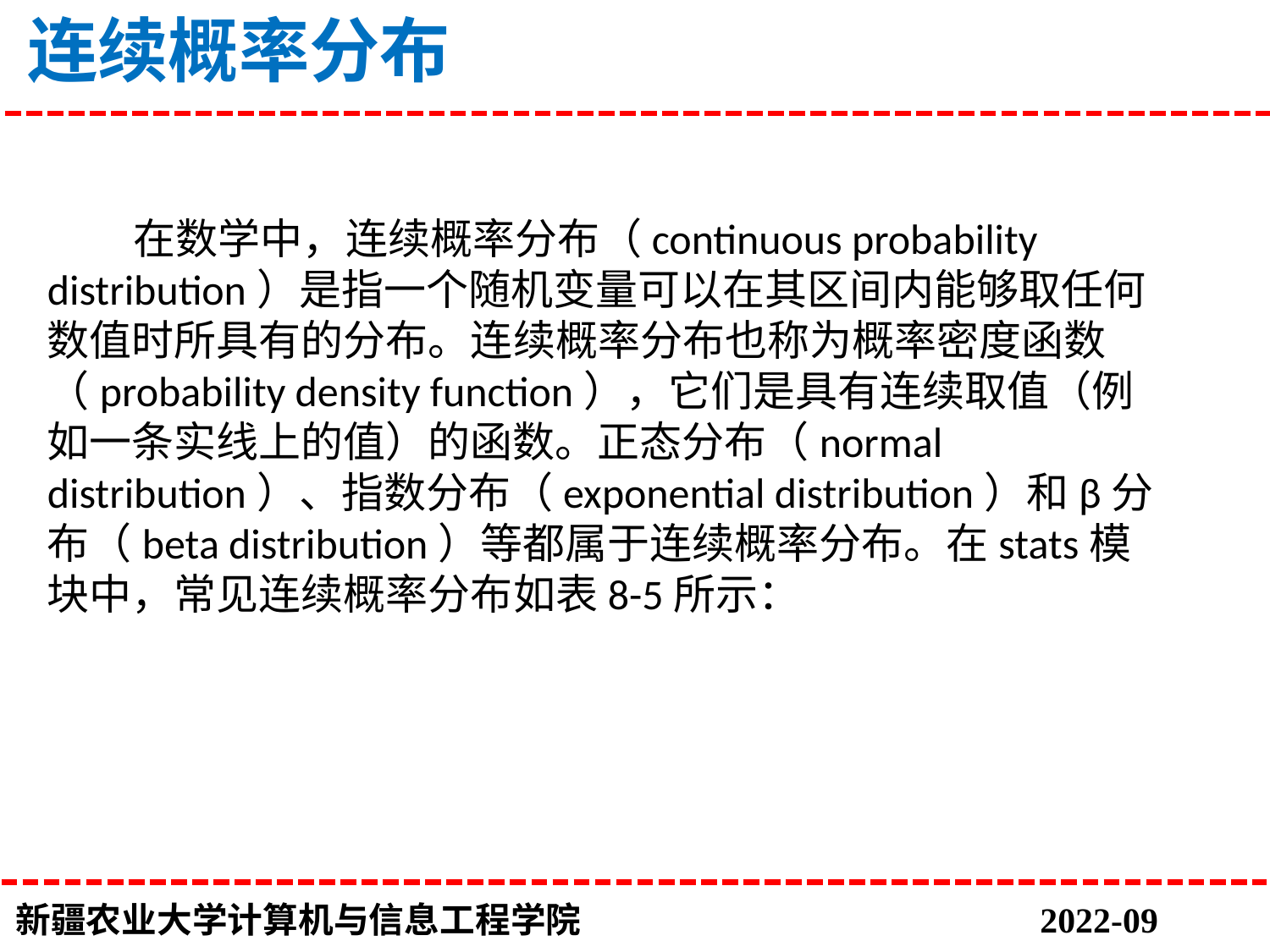

连续概率分布
        在数学中，连续概率分布（continuous probability distribution）是指一个随机变量可以在其区间内能够取任何数值时所具有的分布。连续概率分布也称为概率密度函数（probability density function），它们是具有连续取值（例如一条实线上的值）的函数。正态分布（normal distribution）、指数分布（exponential distribution）和β分布（beta distribution）等都属于连续概率分布。在stats模块中，常见连续概率分布如表8-5所示：